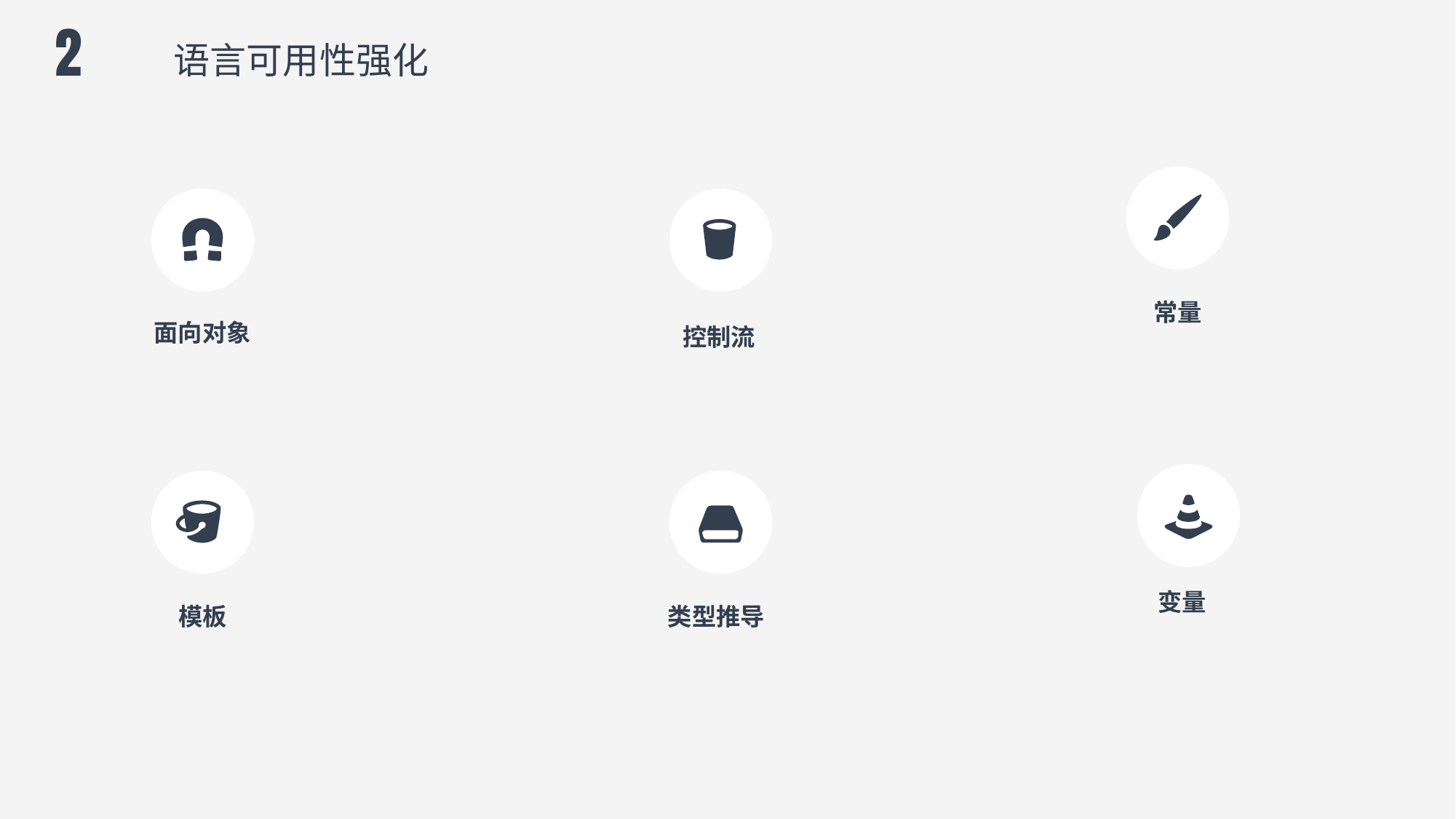

2
语言可用性强化

常量
面向对象
控制流

变量
模板
类型推导